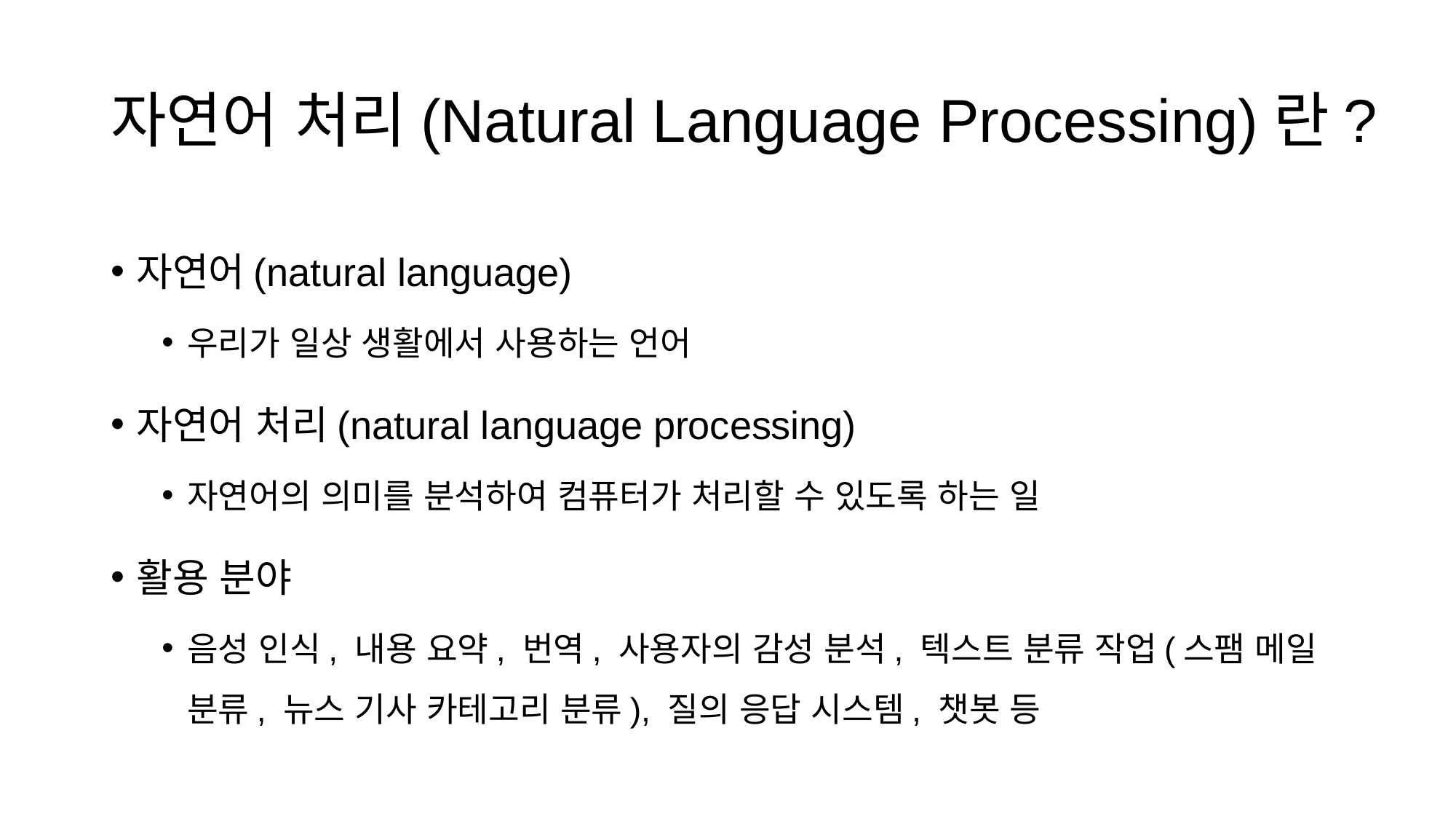

# 자연어 처리(Natural Language Processing)란?
자연어(natural language)
우리가 일상 생활에서 사용하는 언어
자연어 처리(natural language processing)
자연어의 의미를 분석하여 컴퓨터가 처리할 수 있도록 하는 일
활용 분야
음성 인식, 내용 요약, 번역, 사용자의 감성 분석, 텍스트 분류 작업(스팸 메일 분류, 뉴스 기사 카테고리 분류), 질의 응답 시스템, 챗봇 등